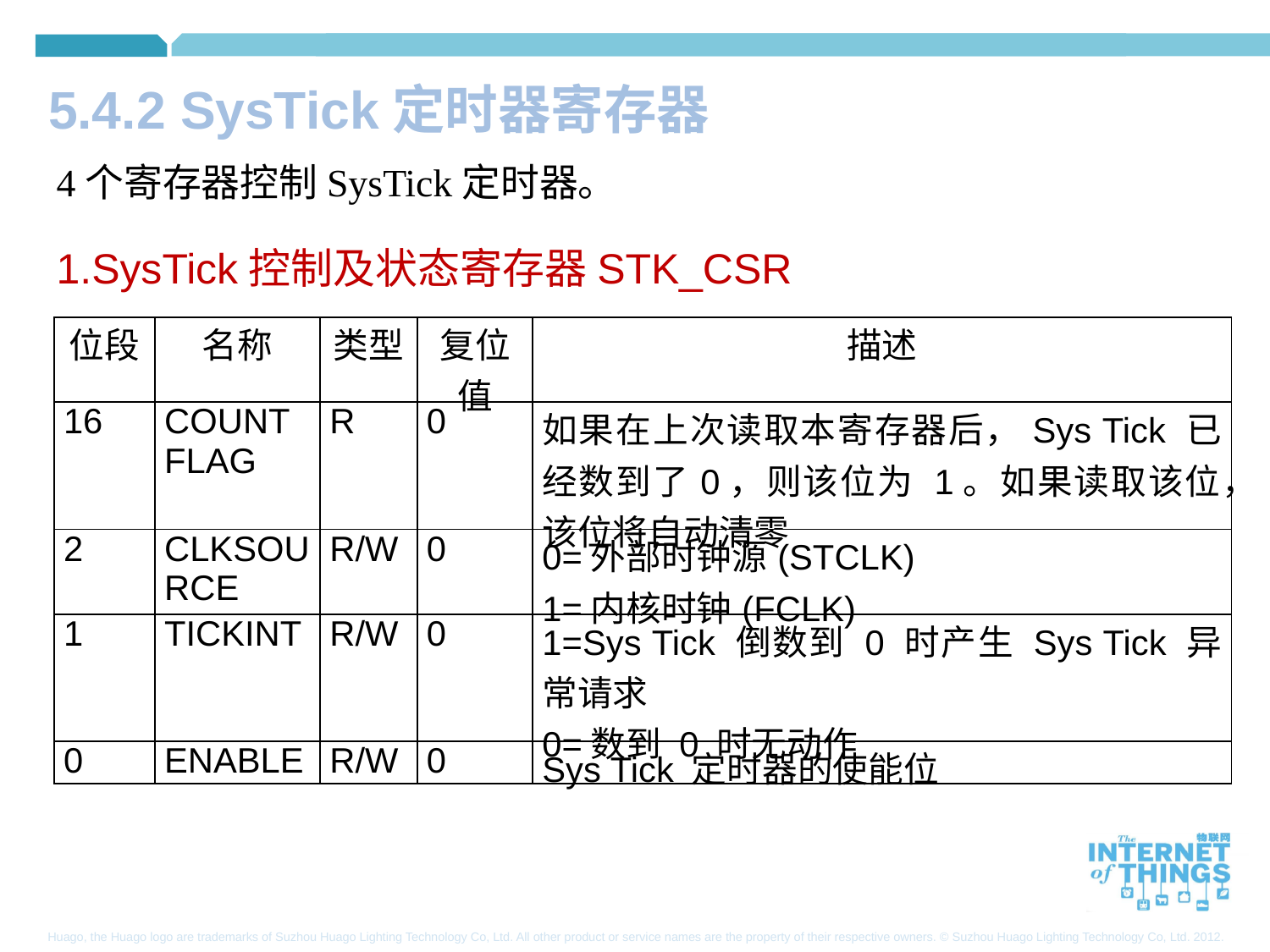

5.4.2 SysTick定时器寄存器
4个寄存器控制SysTick定时器。
1.SysTick控制及状态寄存器STK_CSR
| 位段 | 名称 | 类型 | 复位值 | 描述 |
| --- | --- | --- | --- | --- |
| 16 | COUNTFLAG | R | 0 | 如果在上次读取本寄存器后，Sys Tick 已经数到了0，则该位为 1。如果读取该位，该位将自动清零 |
| 2 | CLKSOURCE | R/W | 0 | 0=外部时钟源(STCLK) 1=内核时钟(FCLK) |
| 1 | TICKINT | R/W | 0 | 1=Sys Tick 倒数到 0 时产生 Sys Tick 异常请求 0=数到 0 时无动作 |
| 0 | ENABLE | R/W | 0 | Sys Tick 定时器的使能位 |